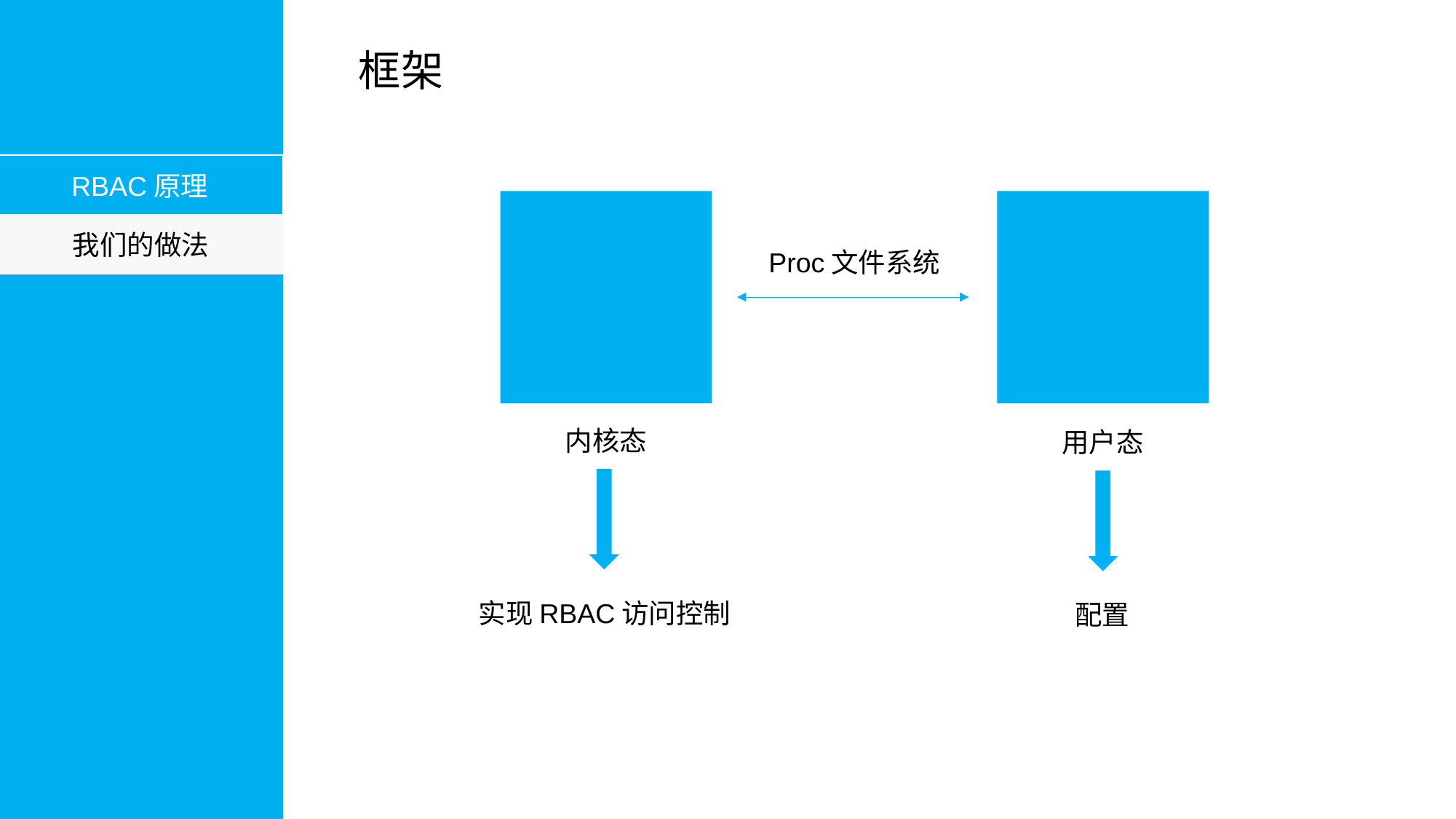

框架
RBAC原理
RBAC原理

具体做法
我们的做法
Proc文件系统
内核态
用户态

实现RBAC访问控制
配置